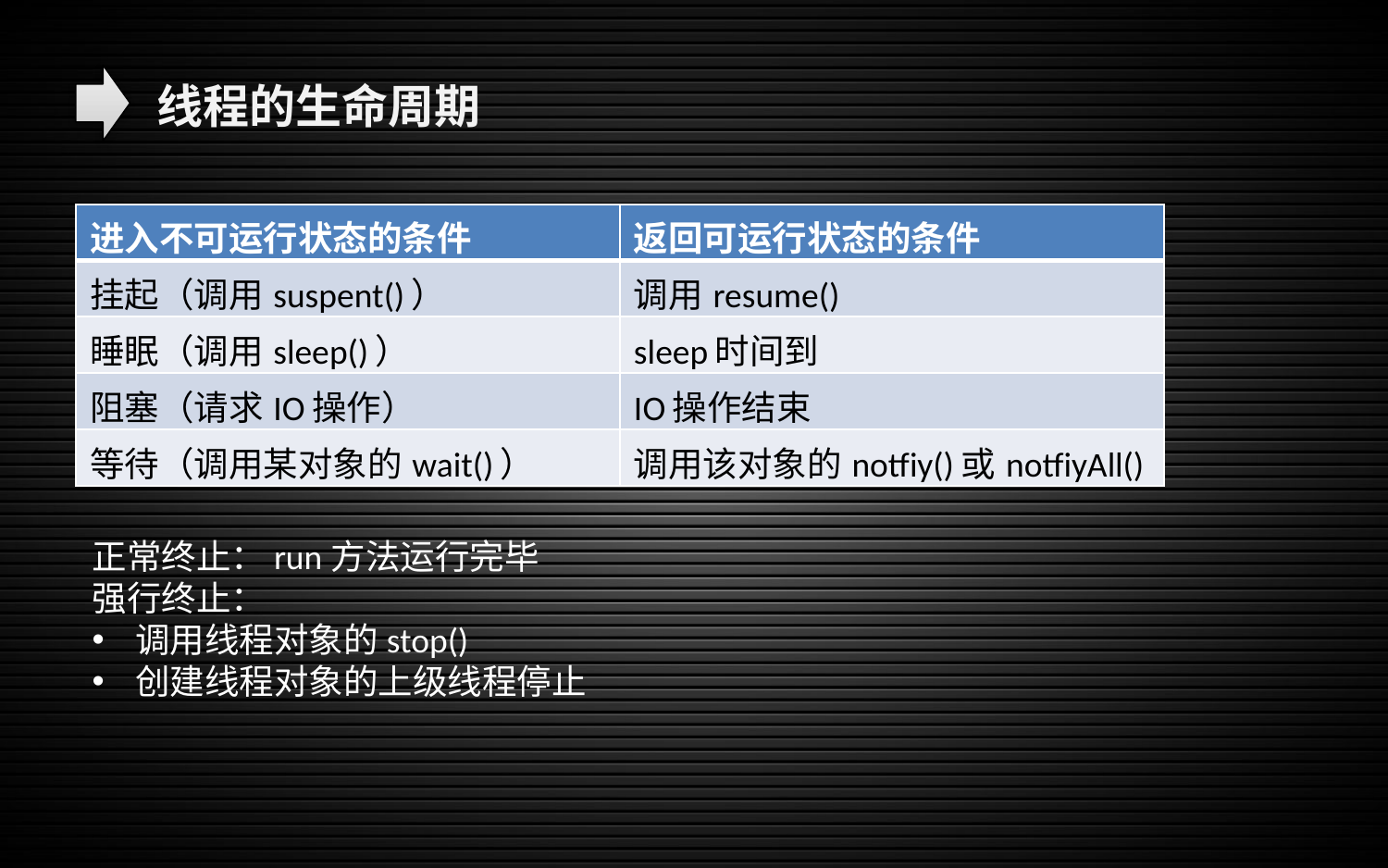

线程的生命周期
| 进入不可运行状态的条件 | 返回可运行状态的条件 |
| --- | --- |
| 挂起（调用suspent()） | 调用resume() |
| 睡眠（调用sleep()） | sleep时间到 |
| 阻塞（请求IO操作） | IO操作结束 |
| 等待（调用某对象的wait()） | 调用该对象的notfiy()或notfiyAll() |
正常终止：run方法运行完毕
强行终止：
调用线程对象的stop()
创建线程对象的上级线程停止